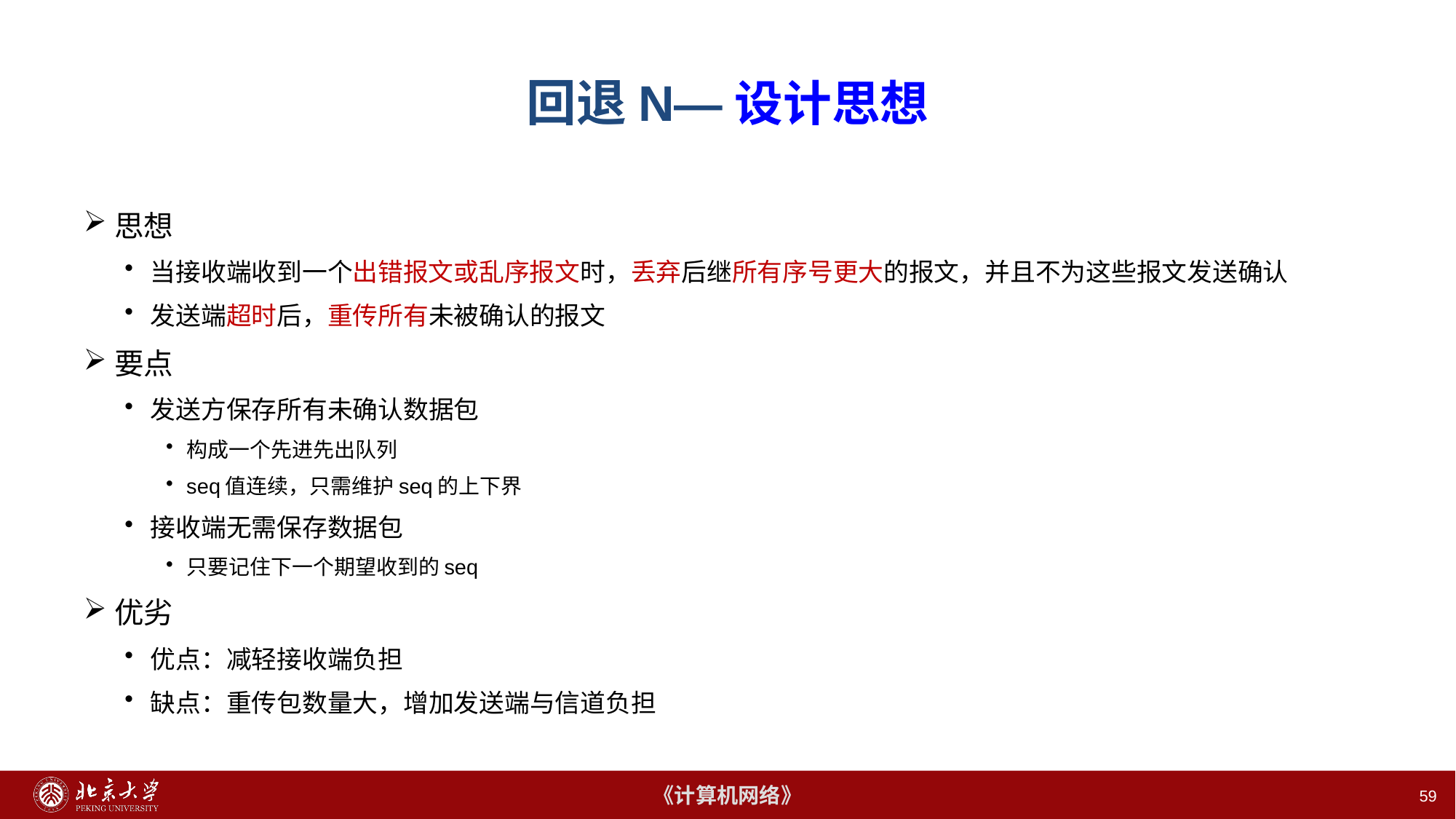

59
# 回退N—设计思想
思想
当接收端收到一个出错报文或乱序报文时，丢弃后继所有序号更大的报文，并且不为这些报文发送确认
发送端超时后，重传所有未被确认的报文
要点
发送方保存所有未确认数据包
构成一个先进先出队列
seq值连续，只需维护seq的上下界
接收端无需保存数据包
只要记住下一个期望收到的seq
优劣
优点：减轻接收端负担
缺点：重传包数量大，增加发送端与信道负担